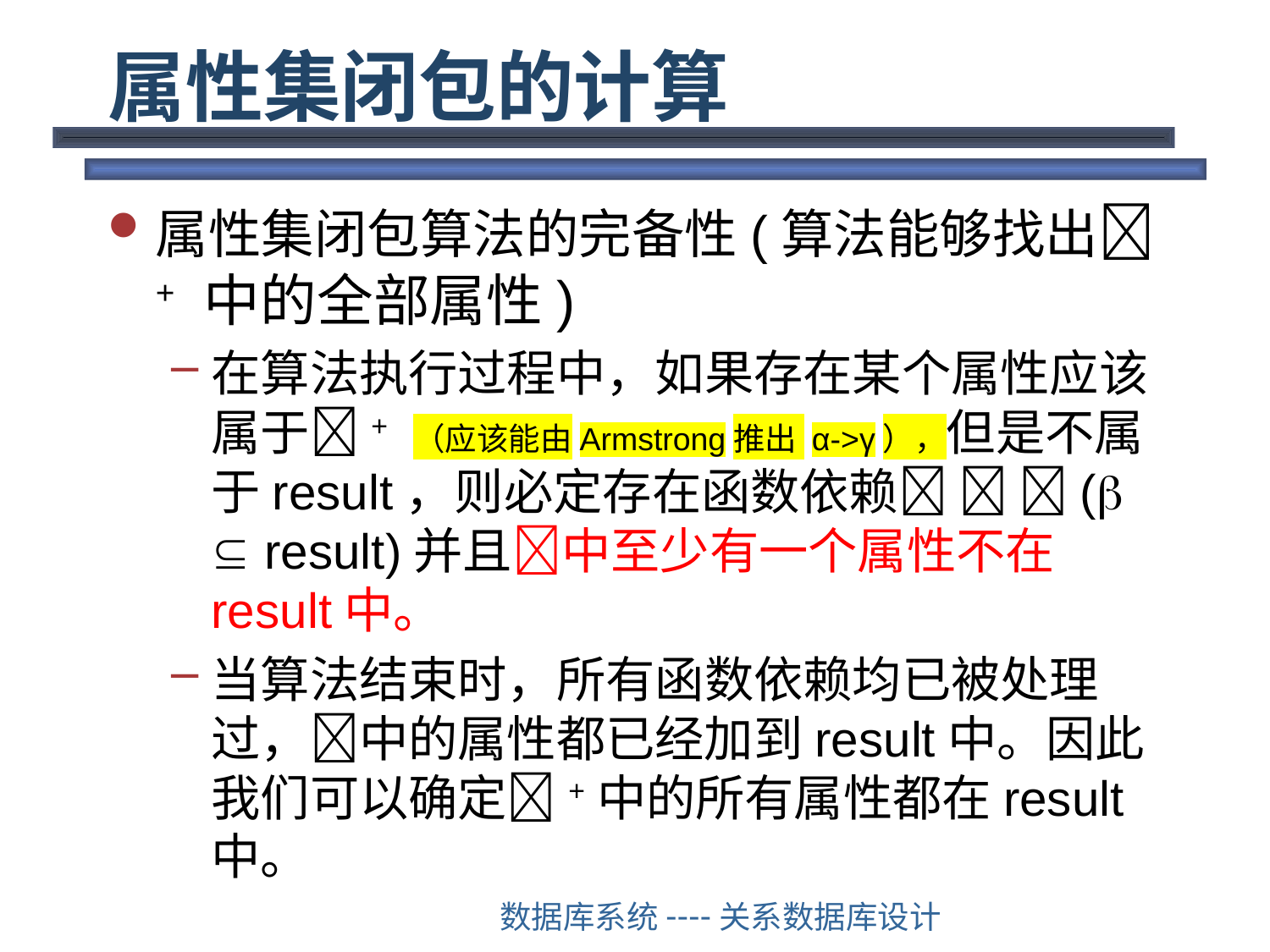

# 属性集闭包的计算
属性集闭包算法的完备性(算法能够找出α+ 中的全部属性)
在算法执行过程中，如果存在某个属性应该属于α+ （应该能由Armstrong推出 α->γ），但是不属于result，则必定存在函数依赖β → γ(β ⊆ result)并且γ中至少有一个属性不在result中。
当算法结束时，所有函数依赖均已被处理过，γ中的属性都已经加到result中。因此我们可以确定α+中的所有属性都在result中。
数据库系统----关系数据库设计